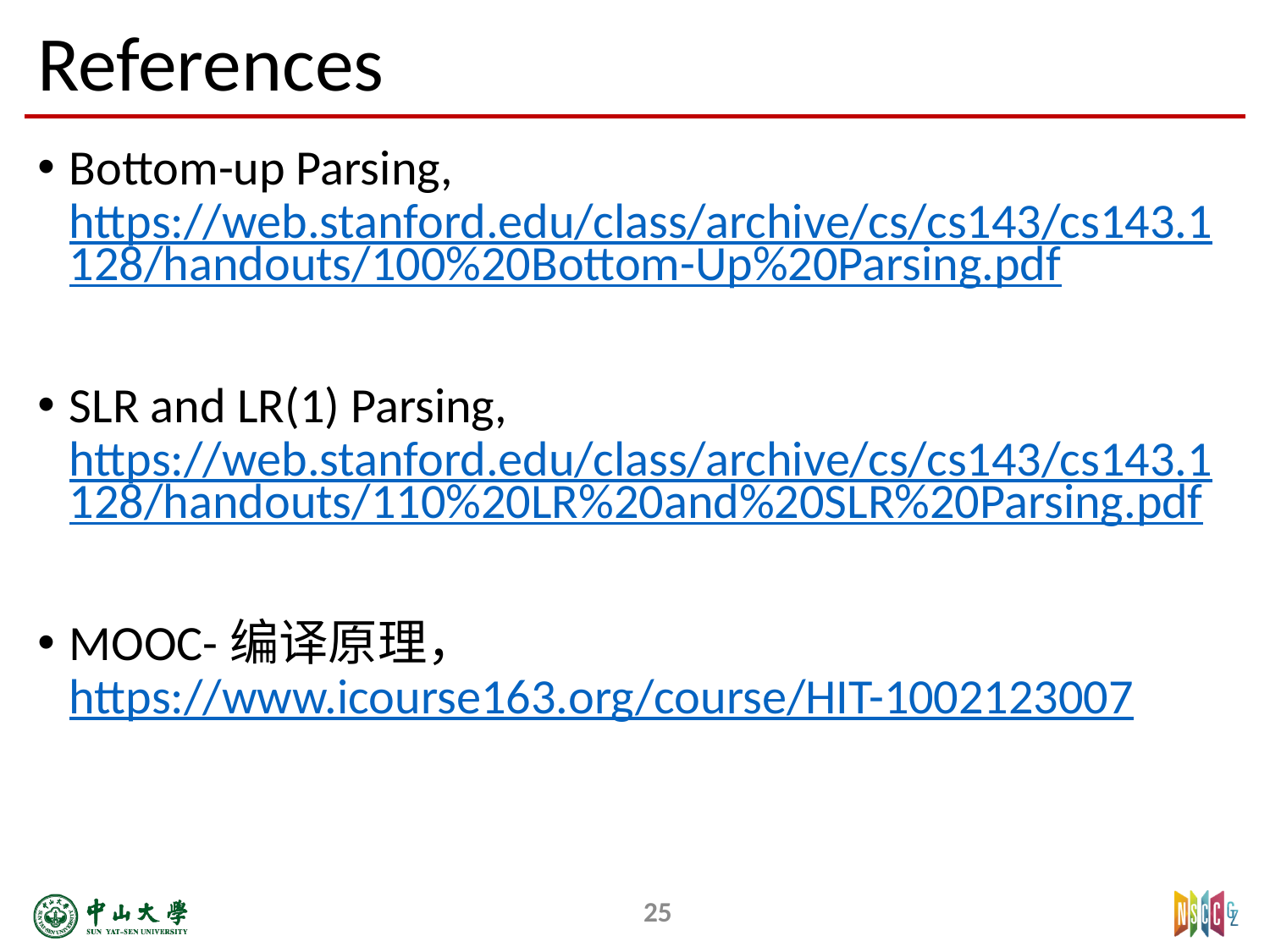

# References
Bottom-up Parsing, https://web.stanford.edu/class/archive/cs/cs143/cs143.1128/handouts/100%20Bottom-Up%20Parsing.pdf

SLR and LR(1) Parsing, https://web.stanford.edu/class/archive/cs/cs143/cs143.1128/handouts/110%20LR%20and%20SLR%20Parsing.pdf

MOOC-编译原理，https://www.icourse163.org/course/HIT-1002123007
25